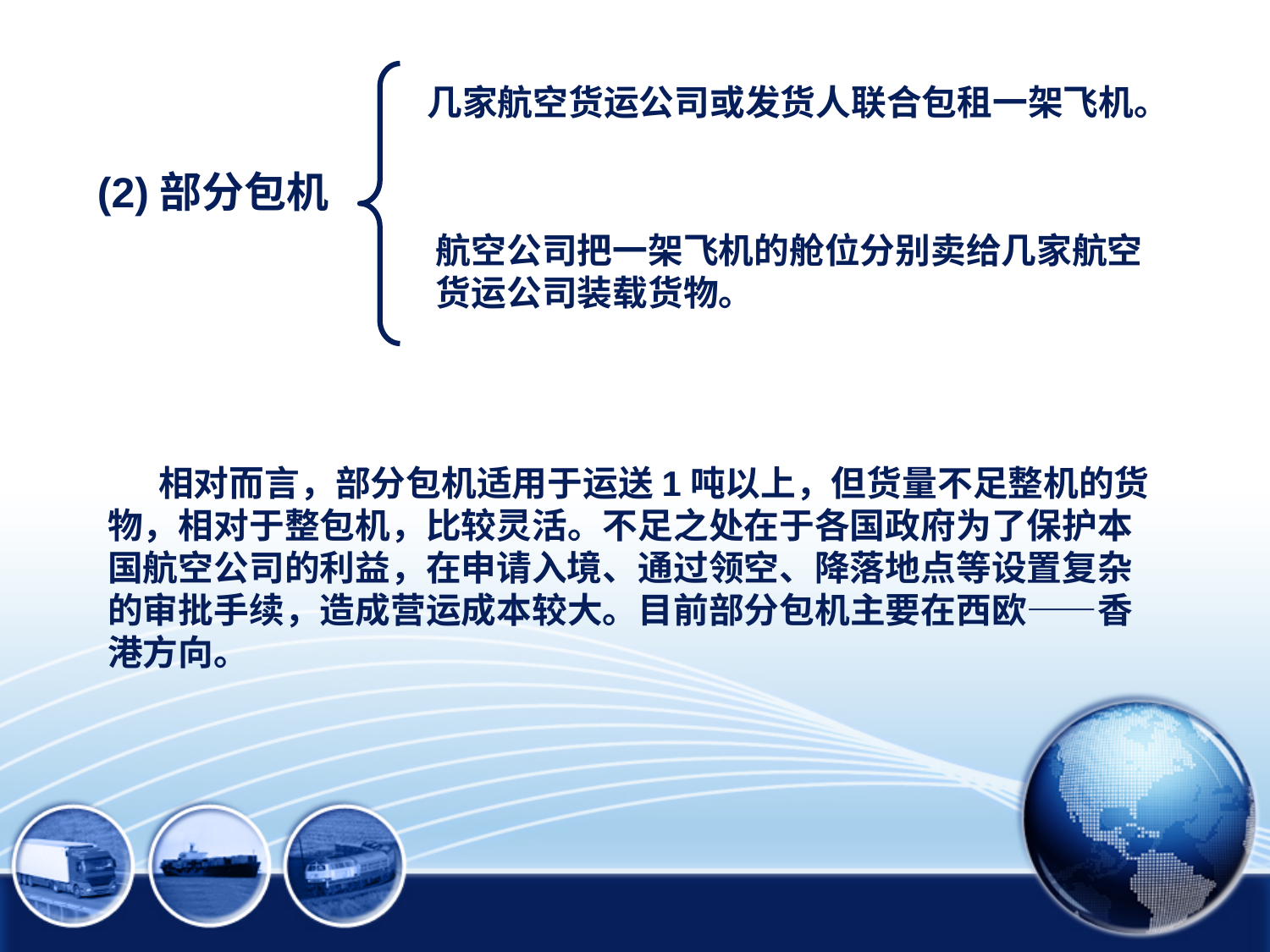

几家航空货运公司或发货人联合包租一架飞机。
(2)部分包机
航空公司把一架飞机的舱位分别卖给几家航空货运公司装载货物。
      相对而言，部分包机适用于运送1吨以上，但货量不足整机的货物，相对于整包机，比较灵活。不足之处在于各国政府为了保护本国航空公司的利益，在申请入境、通过领空、降落地点等设置复杂的审批手续，造成营运成本较大。目前部分包机主要在西欧——香港方向。